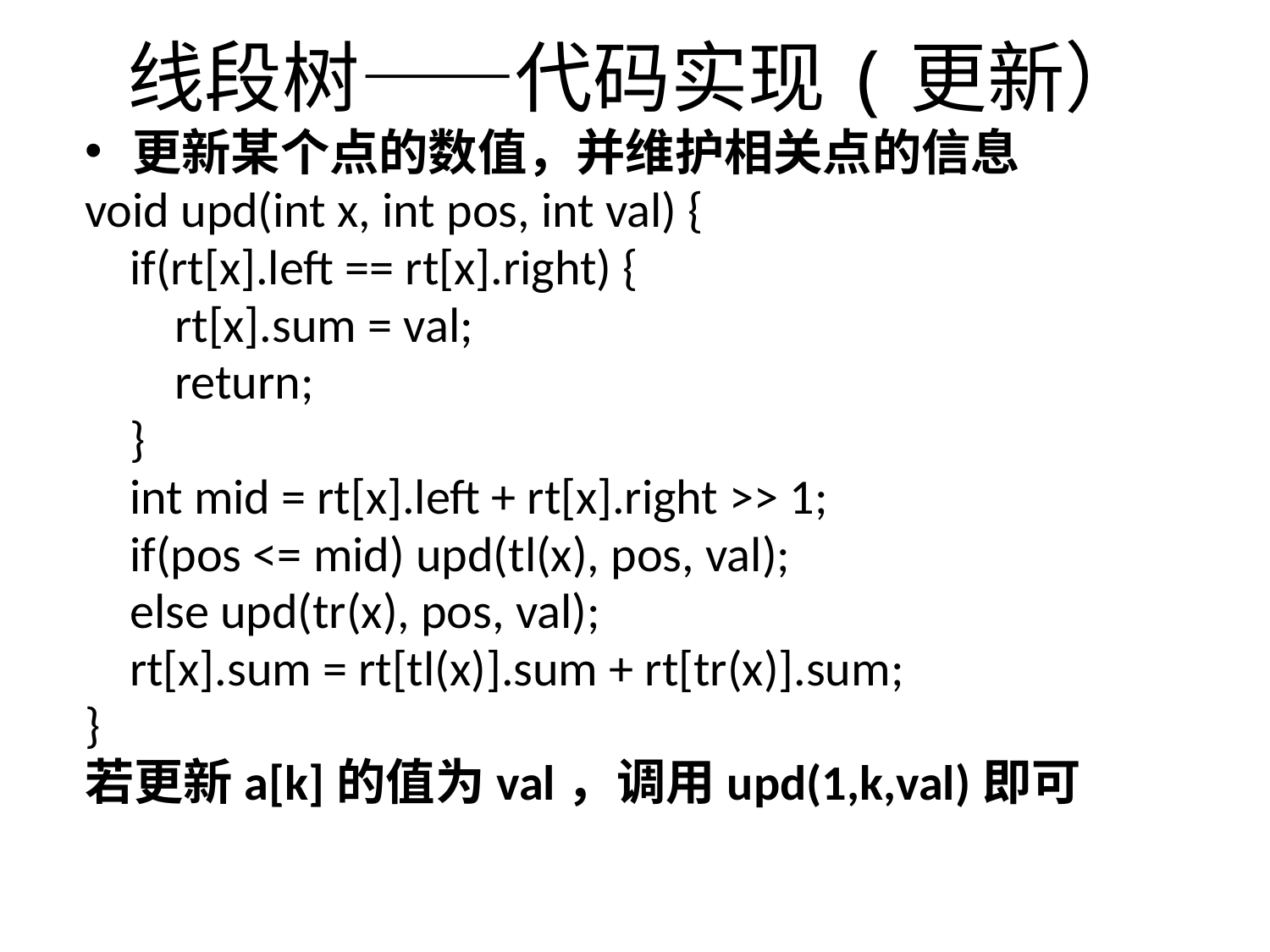

线段树——代码实现(更新）
更新某个点的数值，并维护相关点的信息
void upd(int x, int pos, int val) {
    if(rt[x].left == rt[x].right) {
        rt[x].sum = val;
        return;
    }
    int mid = rt[x].left + rt[x].right >> 1;
    if(pos <= mid) upd(tl(x), pos, val);
    else upd(tr(x), pos, val);
    rt[x].sum = rt[tl(x)].sum + rt[tr(x)].sum;
}
若更新a[k]的值为val，调用upd(1,k,val)即可